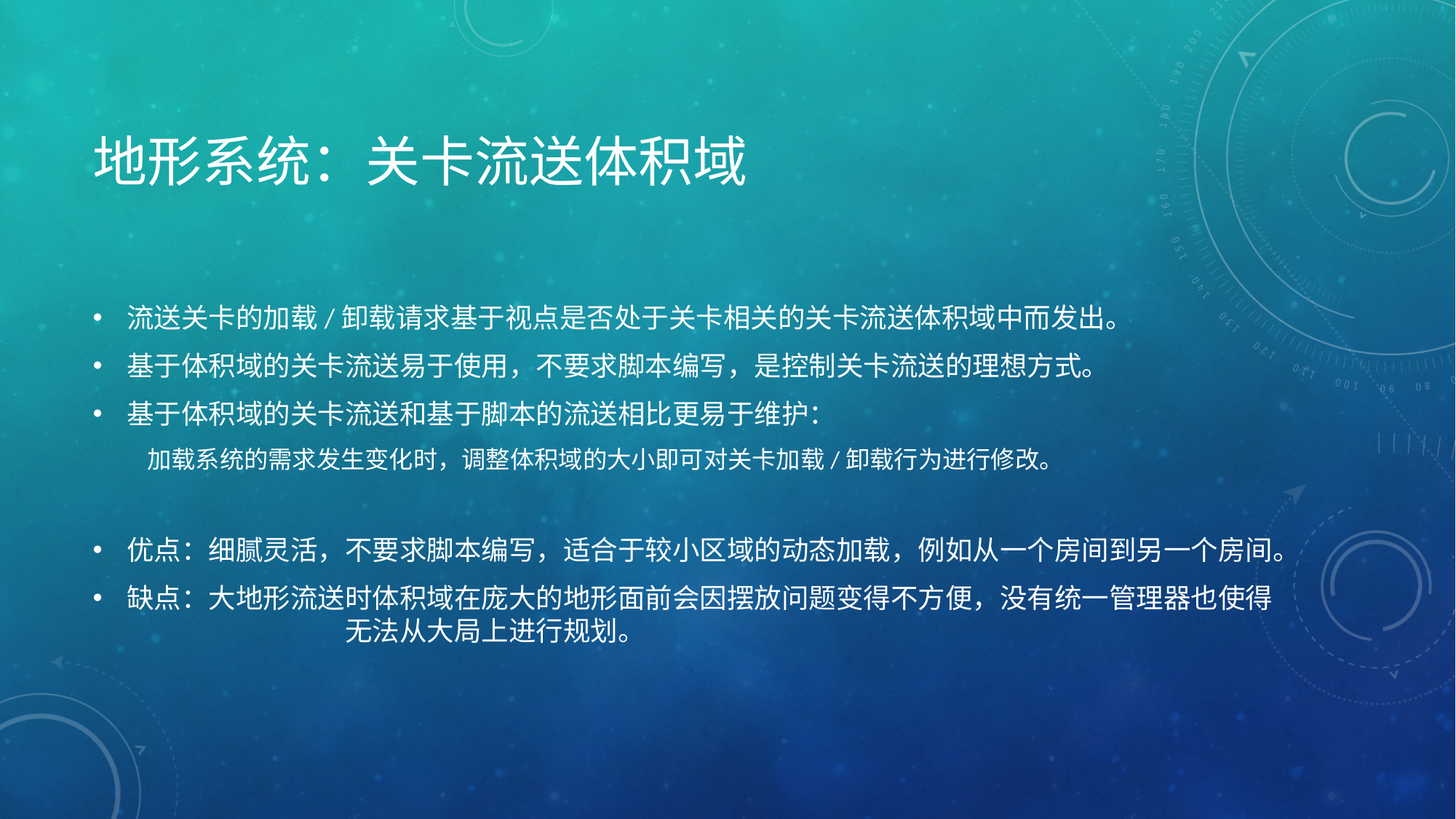

# 地形系统：关卡流送体积域
流送关卡的加载/卸载请求基于视点是否处于关卡相关的关卡流送体积域中而发出。
基于体积域的关卡流送易于使用，不要求脚本编写，是控制关卡流送的理想方式。
基于体积域的关卡流送和基于脚本的流送相比更易于维护：
加载系统的需求发生变化时，调整体积域的大小即可对关卡加载/卸载行为进行修改。

优点：细腻灵活，不要求脚本编写，适合于较小区域的动态加载，例如从一个房间到另一个房间。
缺点：大地形流送时体积域在庞大的地形面前会因摆放问题变得不方便，没有统一管理器也使得		无法从大局上进行规划。